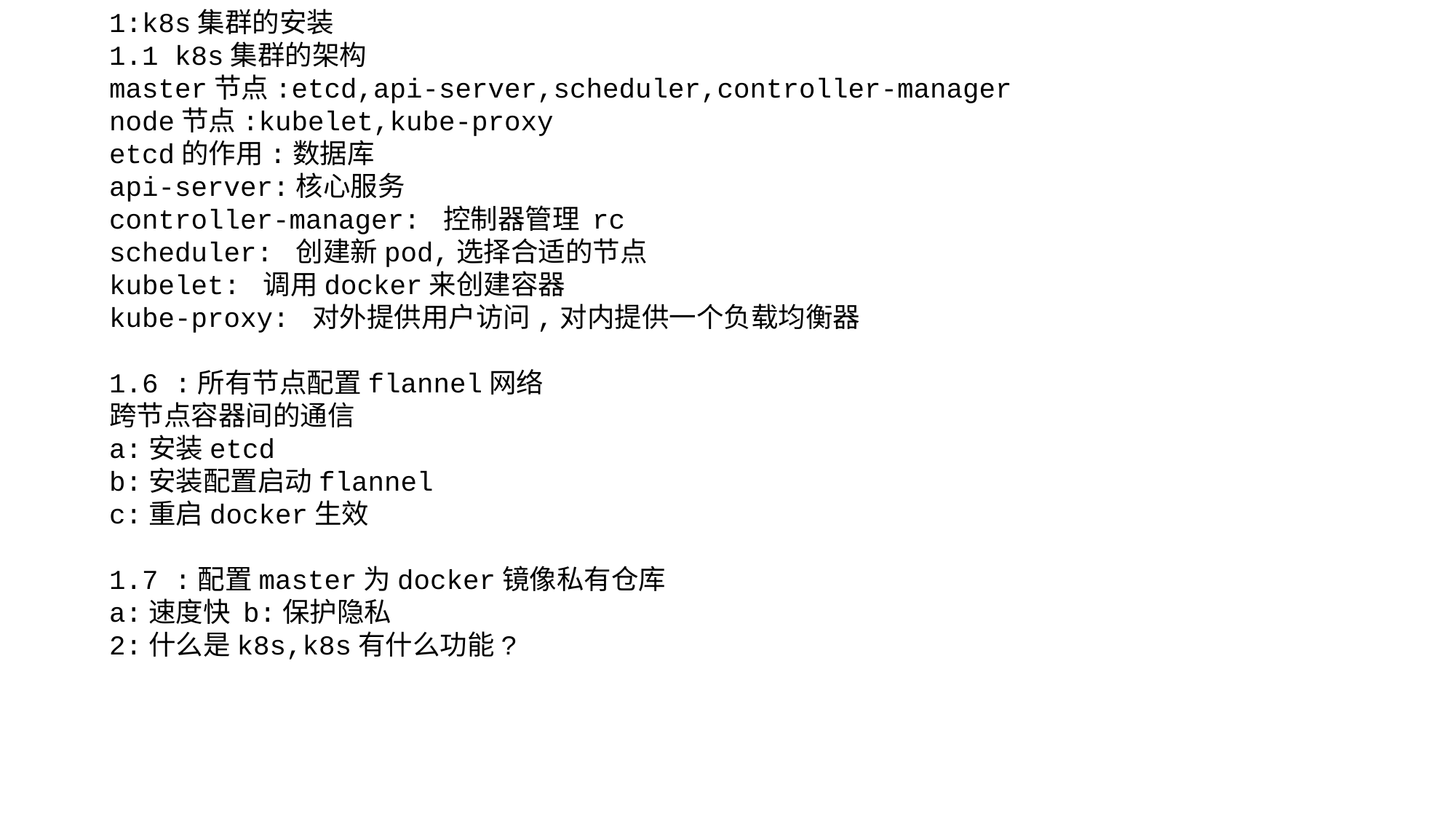

1:k8s集群的安装
1.1 k8s集群的架构
master节点:etcd,api-server,scheduler,controller-manager
node节点:kubelet,kube-proxy
etcd的作用:数据库
api-server:核心服务
controller-manager: 控制器管理 rc
scheduler: 创建新pod,选择合适的节点
kubelet: 调用docker来创建容器
kube-proxy: 对外提供用户访问,对内提供一个负载均衡器

1.6 :所有节点配置flannel网络
跨节点容器间的通信
a:安装etcd
b:安装配置启动flannel
c:重启docker生效

1.7 :配置master为docker镜像私有仓库
a:速度快 b:保护隐私
2:什么是k8s,k8s有什么功能?